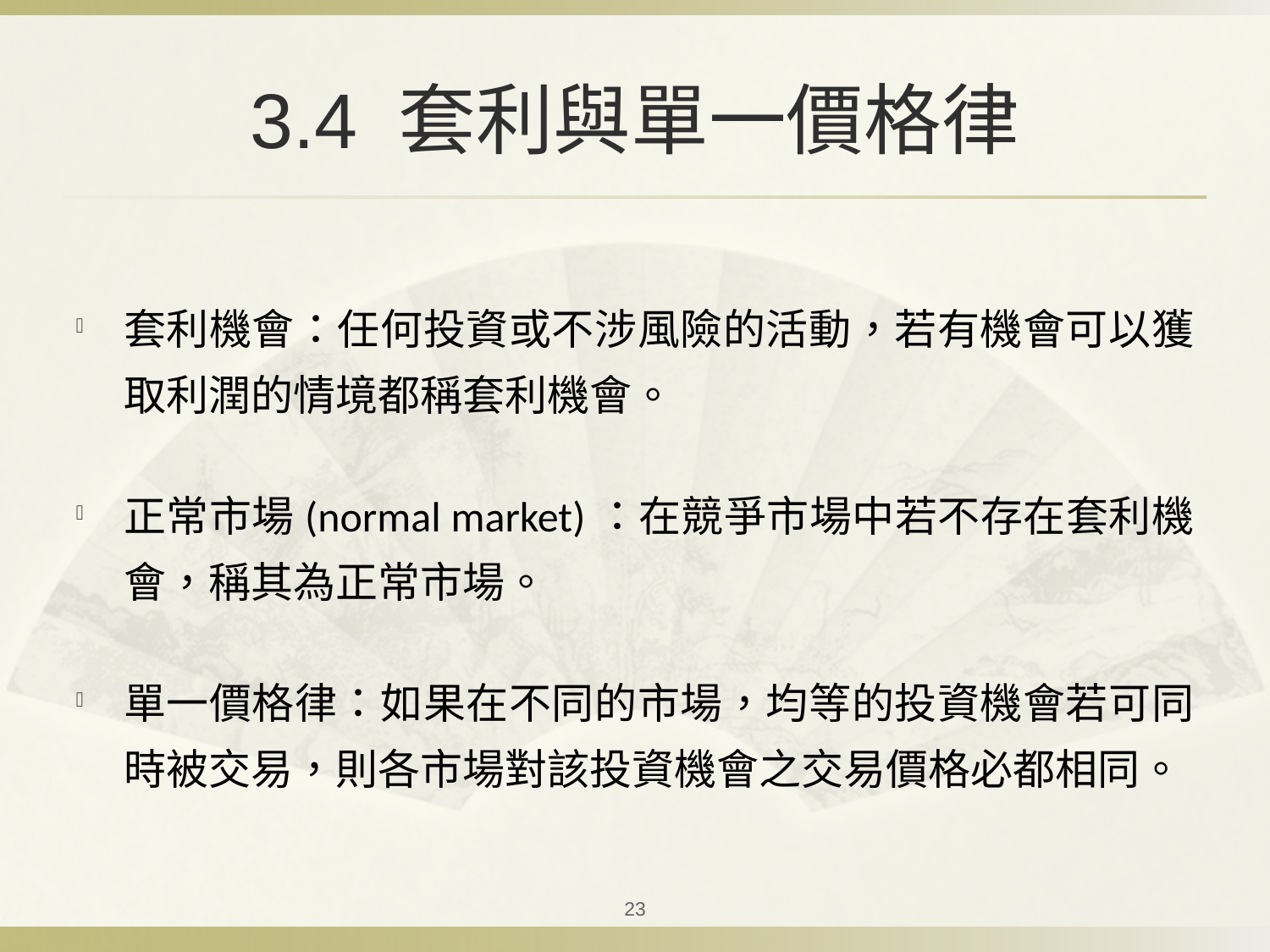

# 3.4 套利與單一價格律

套利機會：任何投資或不涉風險的活動，若有機會可以獲取利潤的情境都稱套利機會。

正常市場(normal market)：在競爭市場中若不存在套利機會，稱其為正常市場。

單一價格律：如果在不同的市場，均等的投資機會若可同時被交易，則各市場對該投資機會之交易價格必都相同。

23